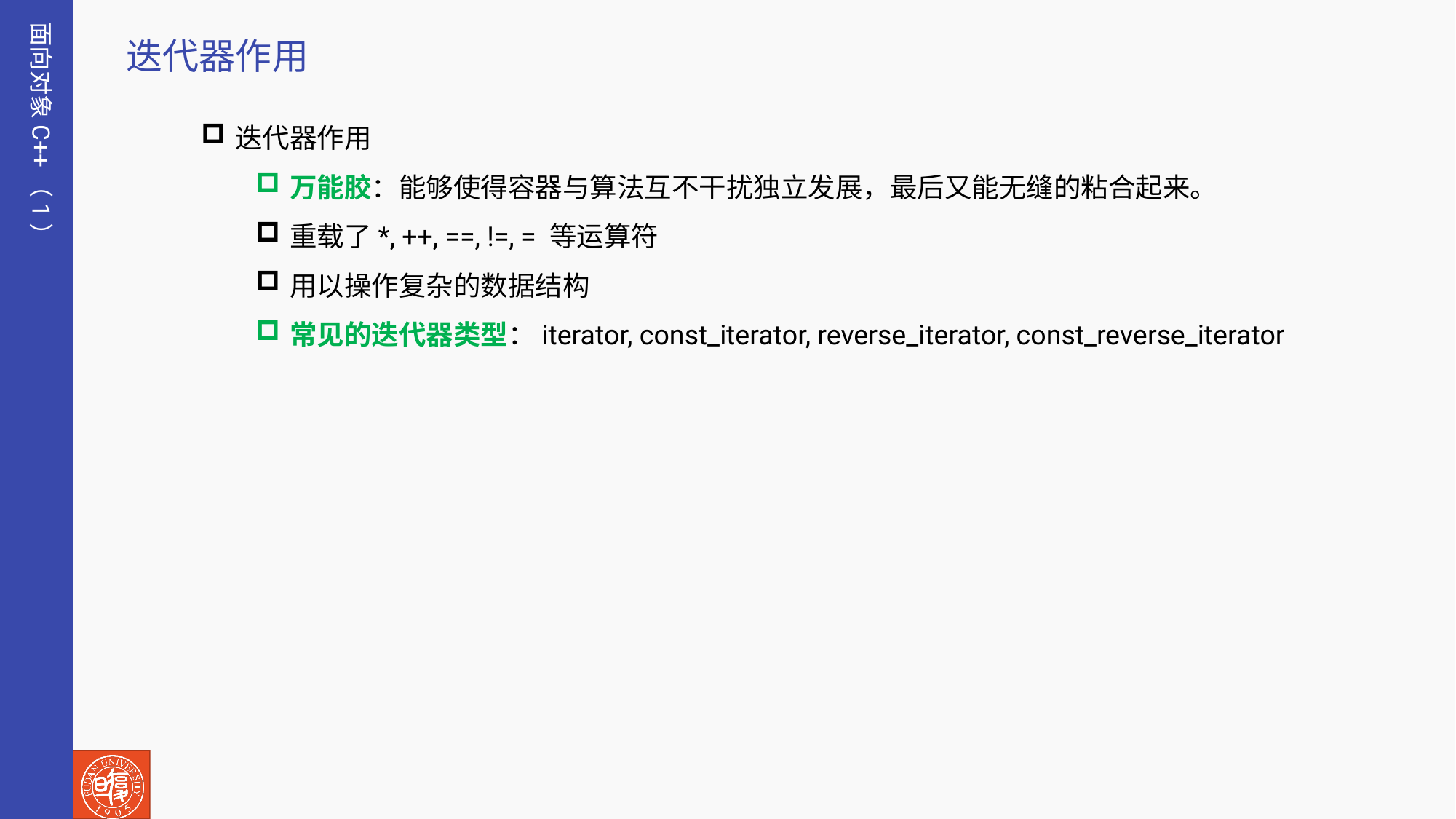

面向对象C++（1）
迭代器作用
迭代器作用
万能胶：能够使得容器与算法互不干扰独立发展，最后又能无缝的粘合起来。
重载了*, ++, ==, !=, = 等运算符
用以操作复杂的数据结构
常见的迭代器类型：iterator, const_iterator, reverse_iterator, const_reverse_iterator